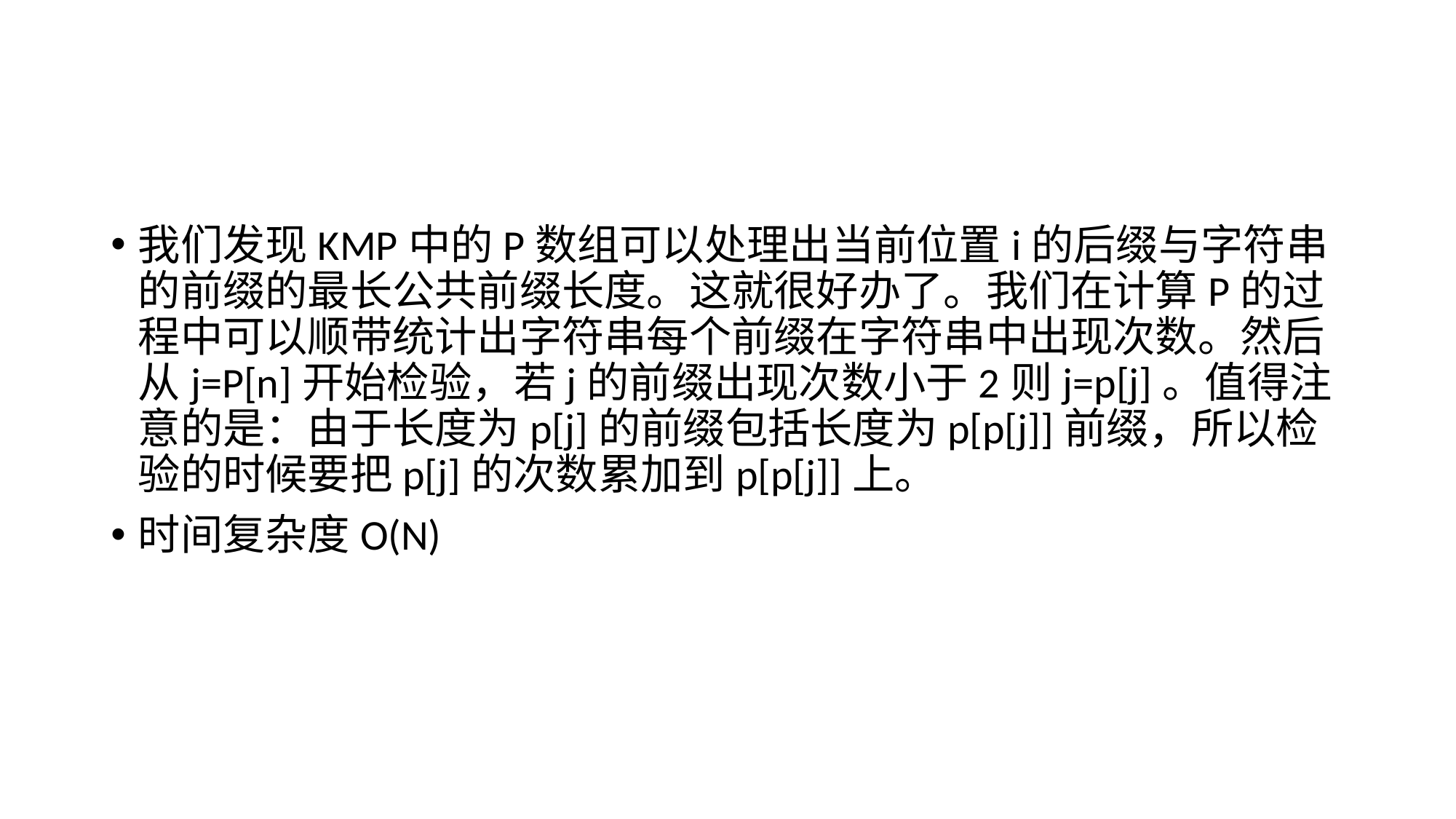

#
我们发现KMP中的P数组可以处理出当前位置i的后缀与字符串的前缀的最长公共前缀长度。这就很好办了。我们在计算P的过程中可以顺带统计出字符串每个前缀在字符串中出现次数。然后从j=P[n]开始检验，若j的前缀出现次数小于2则j=p[j]。值得注意的是：由于长度为p[j]的前缀包括长度为p[p[j]]前缀，所以检验的时候要把p[j]的次数累加到p[p[j]]上。
时间复杂度O(N)